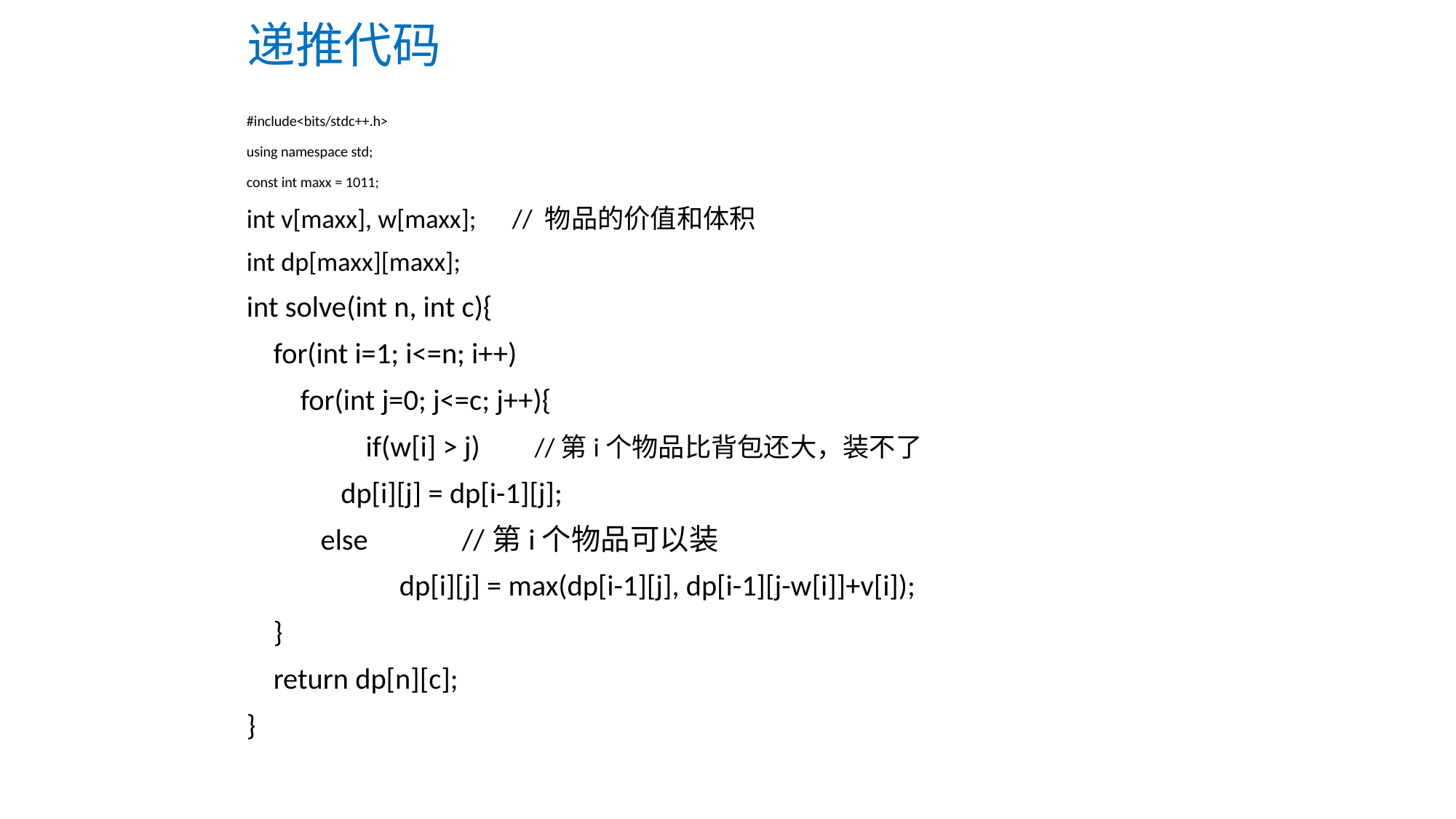

# 递推代码
#include<bits/stdc++.h>
using namespace std;
const int maxx = 1011;
int v[maxx], w[maxx];      // 物品的价值和体积
int dp[maxx][maxx];
int solve(int n, int c){
    for(int i=1; i<=n; i++)
        for(int j=0; j<=c; j++){
     	  if(w[i] > j)        //第i个物品比背包还大，装不了
              dp[i][j] = dp[i-1][j];
           else              //第i个物品可以装
	       dp[i][j] = max(dp[i-1][j], dp[i-1][j-w[i]]+v[i]);
    }
    return dp[n][c];
}